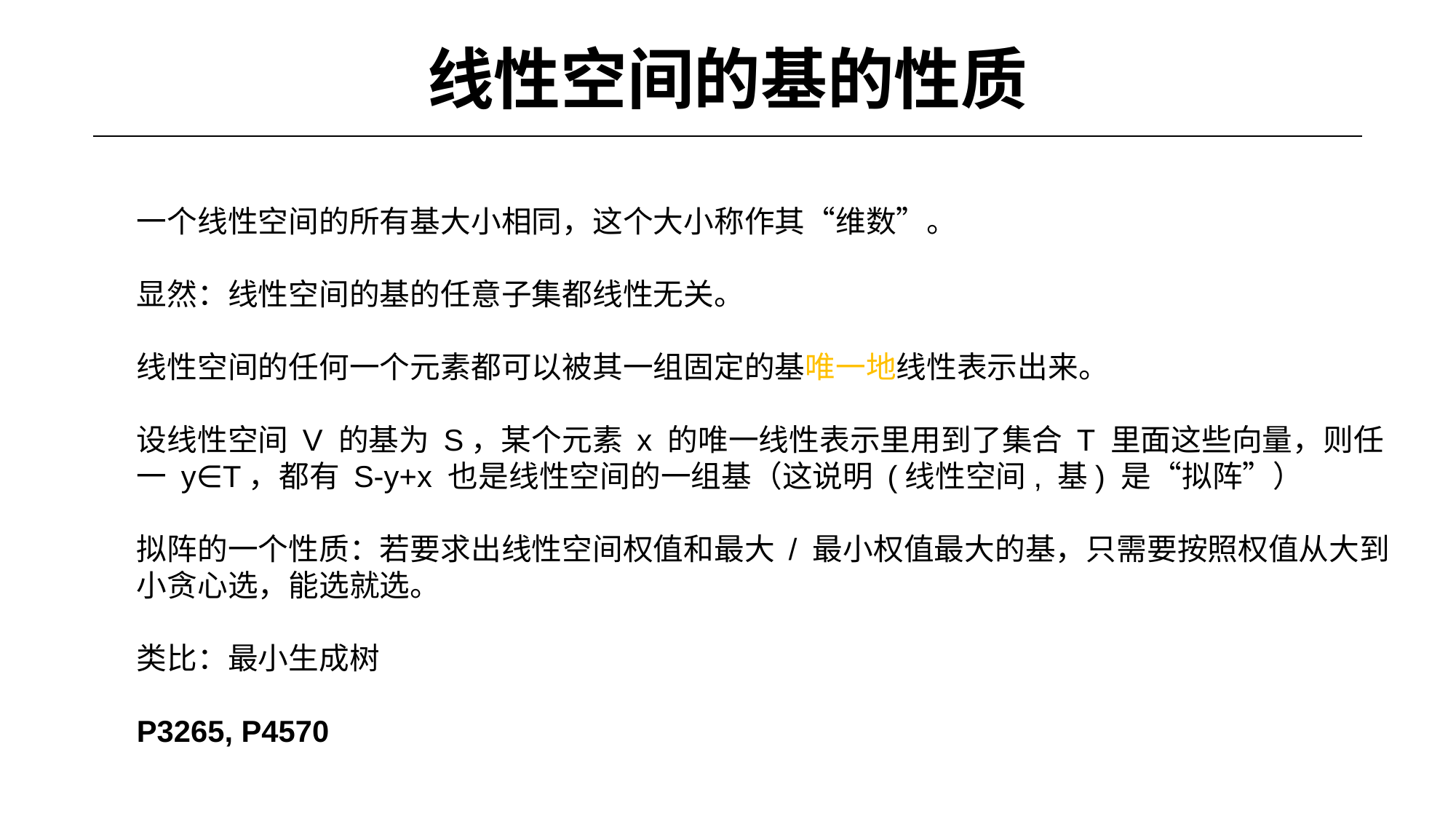

# 线性空间的基的性质
一个线性空间的所有基大小相同，这个大小称作其“维数”。

显然：线性空间的基的任意子集都线性无关。

线性空间的任何一个元素都可以被其一组固定的基唯一地线性表示出来。

设线性空间 V 的基为 S，某个元素 x 的唯一线性表示里用到了集合 T 里面这些向量，则任一 y∈T，都有 S-y+x 也是线性空间的一组基（这说明 (线性空间, 基) 是“拟阵”）

拟阵的一个性质：若要求出线性空间权值和最大 / 最小权值最大的基，只需要按照权值从大到小贪心选，能选就选。

类比：最小生成树

P3265, P4570